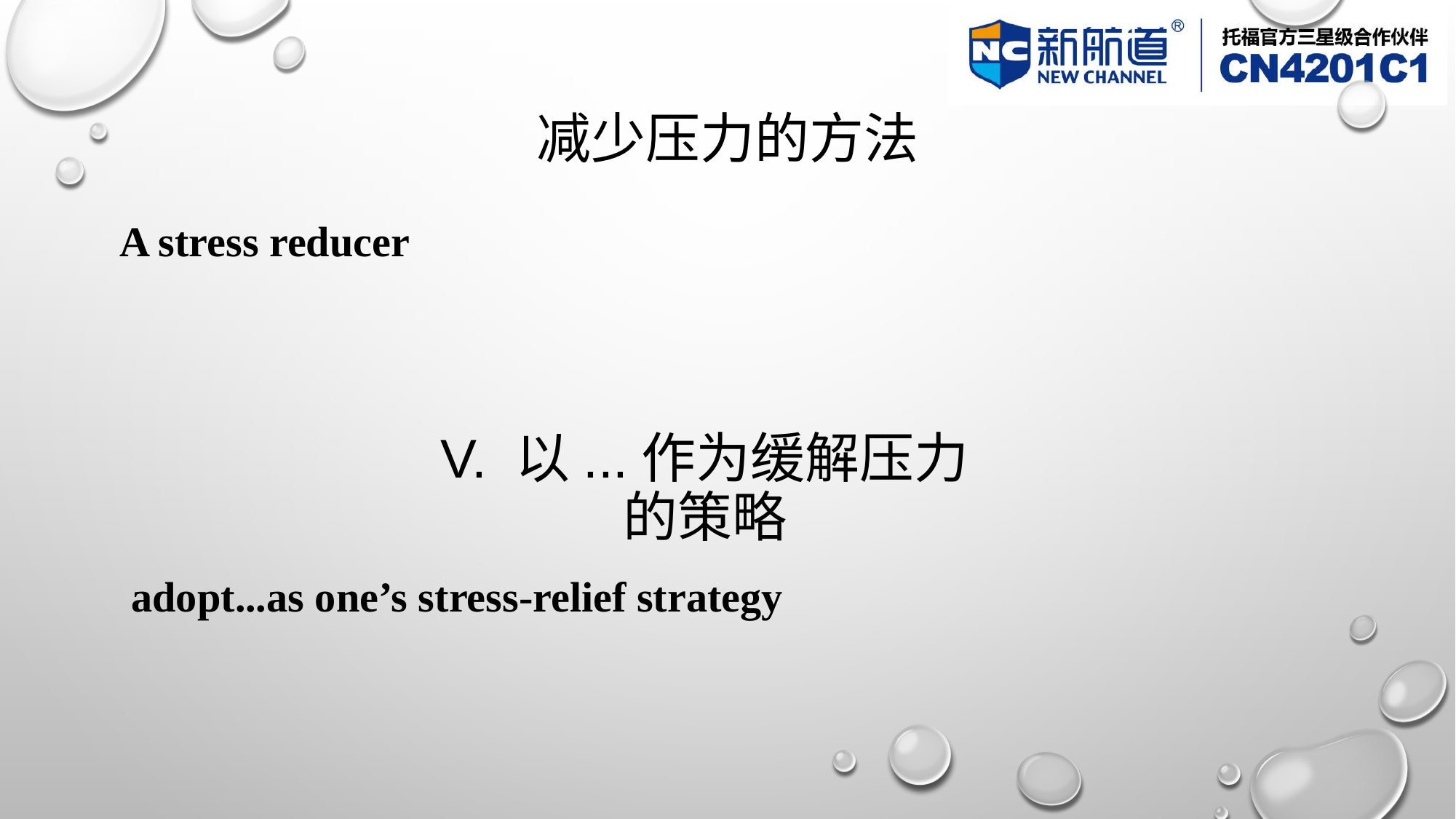

# 减少压力的方法
A stress reducer
v. 以...作为缓解压力
的策略
adopt...as one’s stress-relief strategy